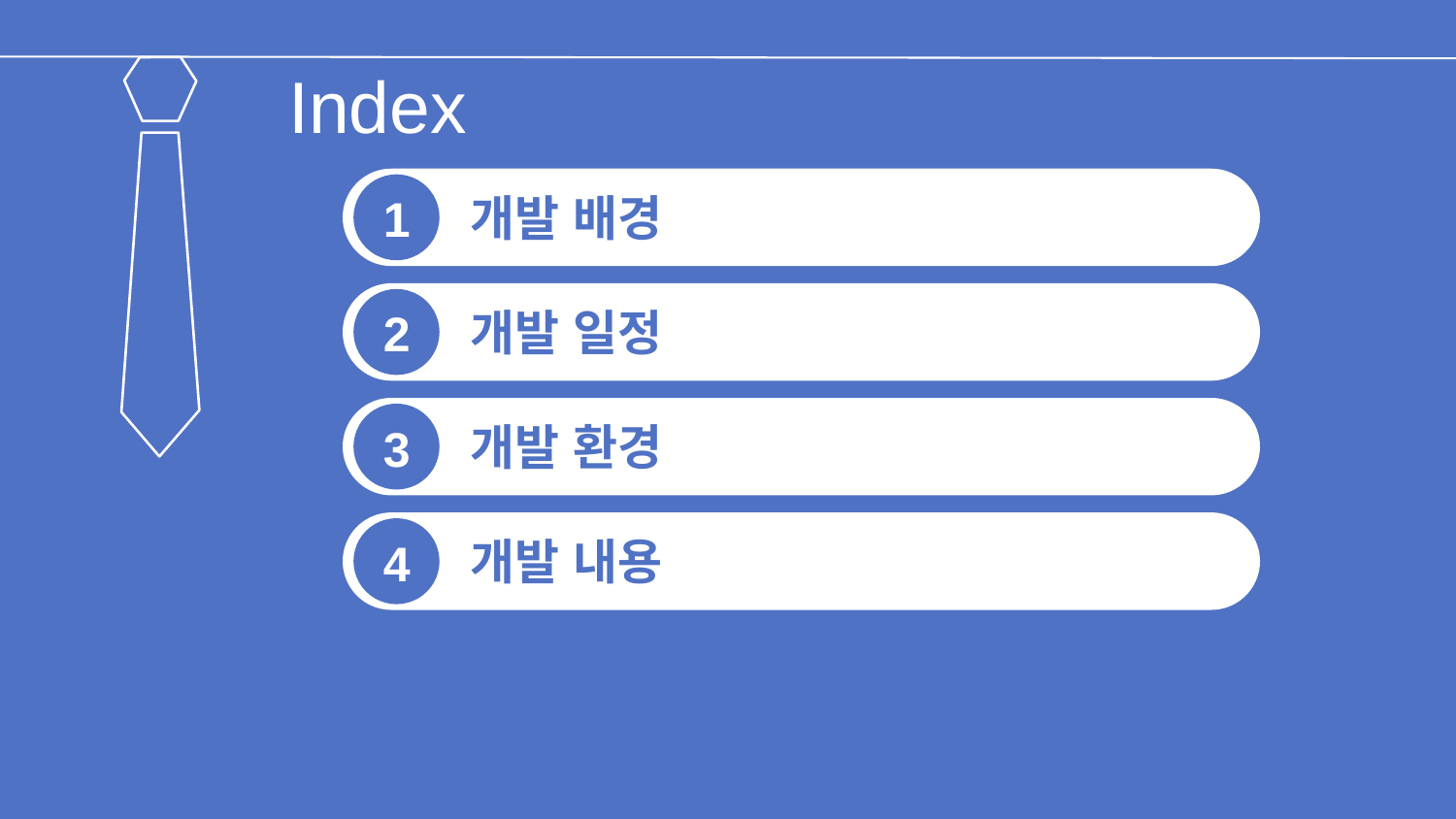

Index

1
개발 배경

2
개발 일정

3
개발 환경

4
개발 내용